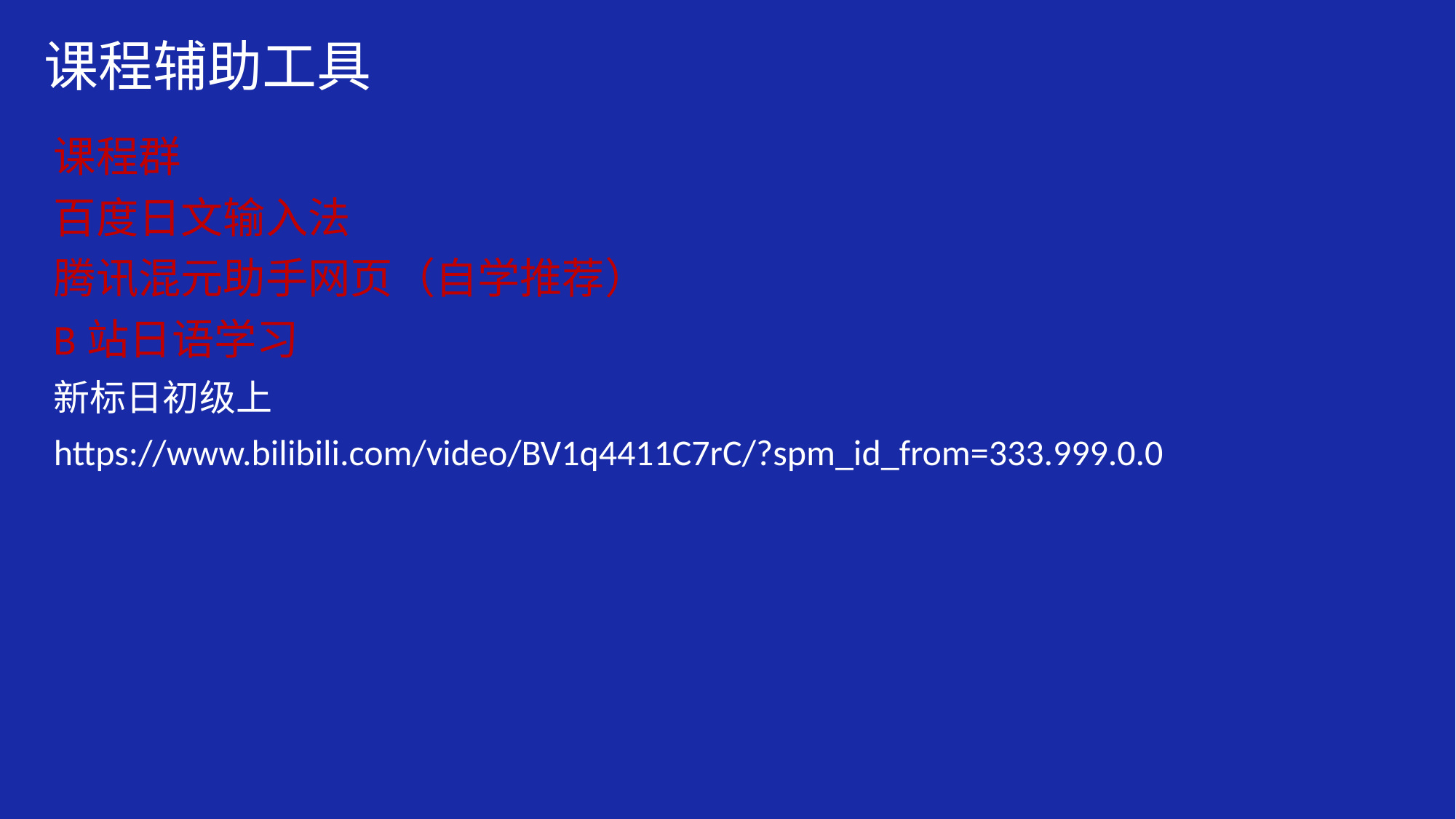

# 课程辅助工具
课程群
百度日文输入法
腾讯混元助手网页（自学推荐）
B站日语学习
新标日初级上
https://www.bilibili.com/video/BV1q4411C7rC/?spm_id_from=333.999.0.0